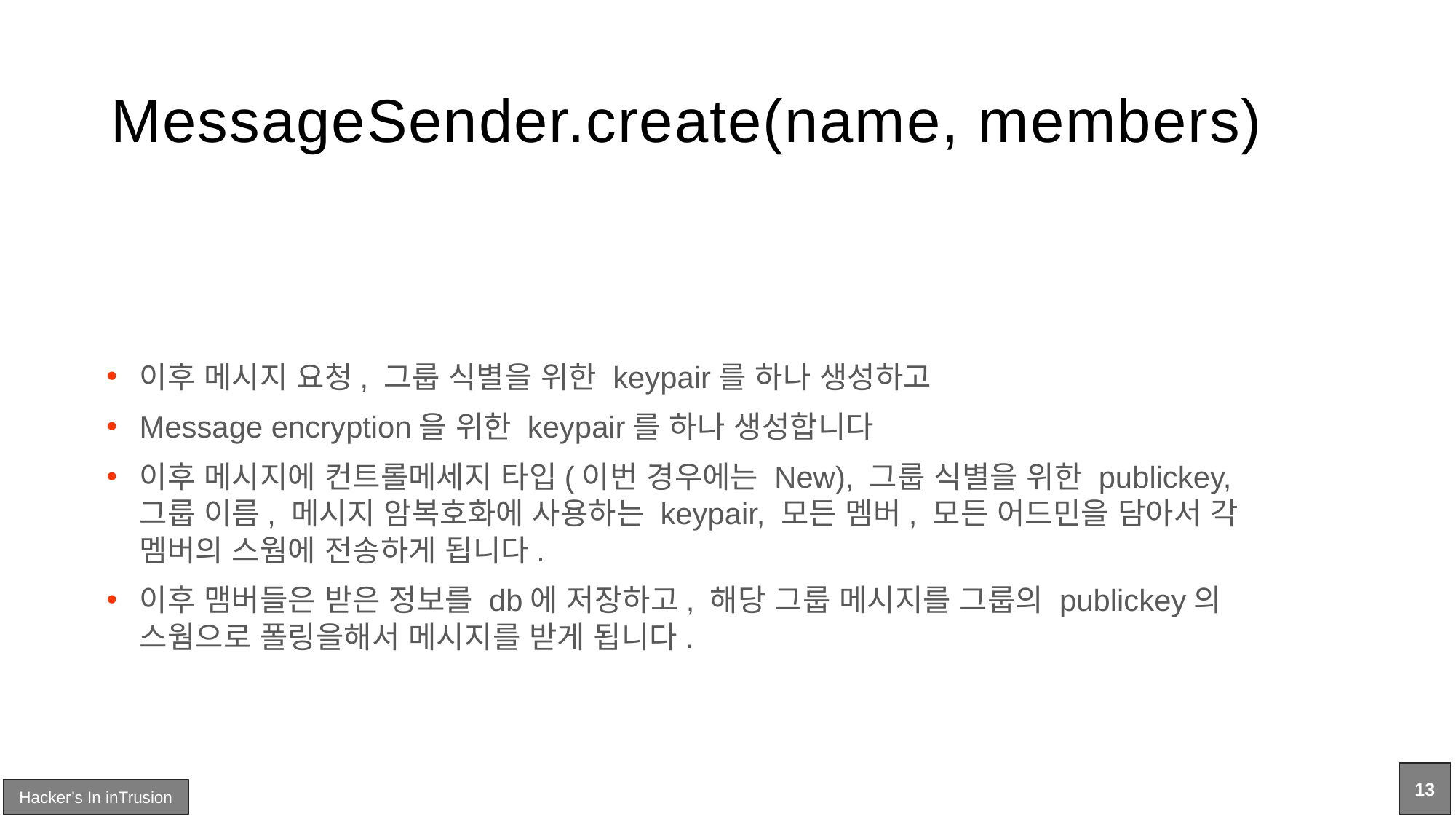

# MessageSender.create(name, members)
이후 메시지 요청, 그룹 식별을 위한 keypair를 하나 생성하고
Message encryption을 위한 keypair를 하나 생성합니다
이후 메시지에 컨트롤메세지 타입(이번 경우에는 New), 그룹 식별을 위한 publickey, 그룹 이름, 메시지 암복호화에 사용하는 keypair, 모든 멤버, 모든 어드민을 담아서 각 멤버의 스웜에 전송하게 됩니다.
이후 맴버들은 받은 정보를 db에 저장하고, 해당 그룹 메시지를 그룹의 publickey의 스웜으로 폴링을해서 메시지를 받게 됩니다.
13
Hacker’s In inTrusion